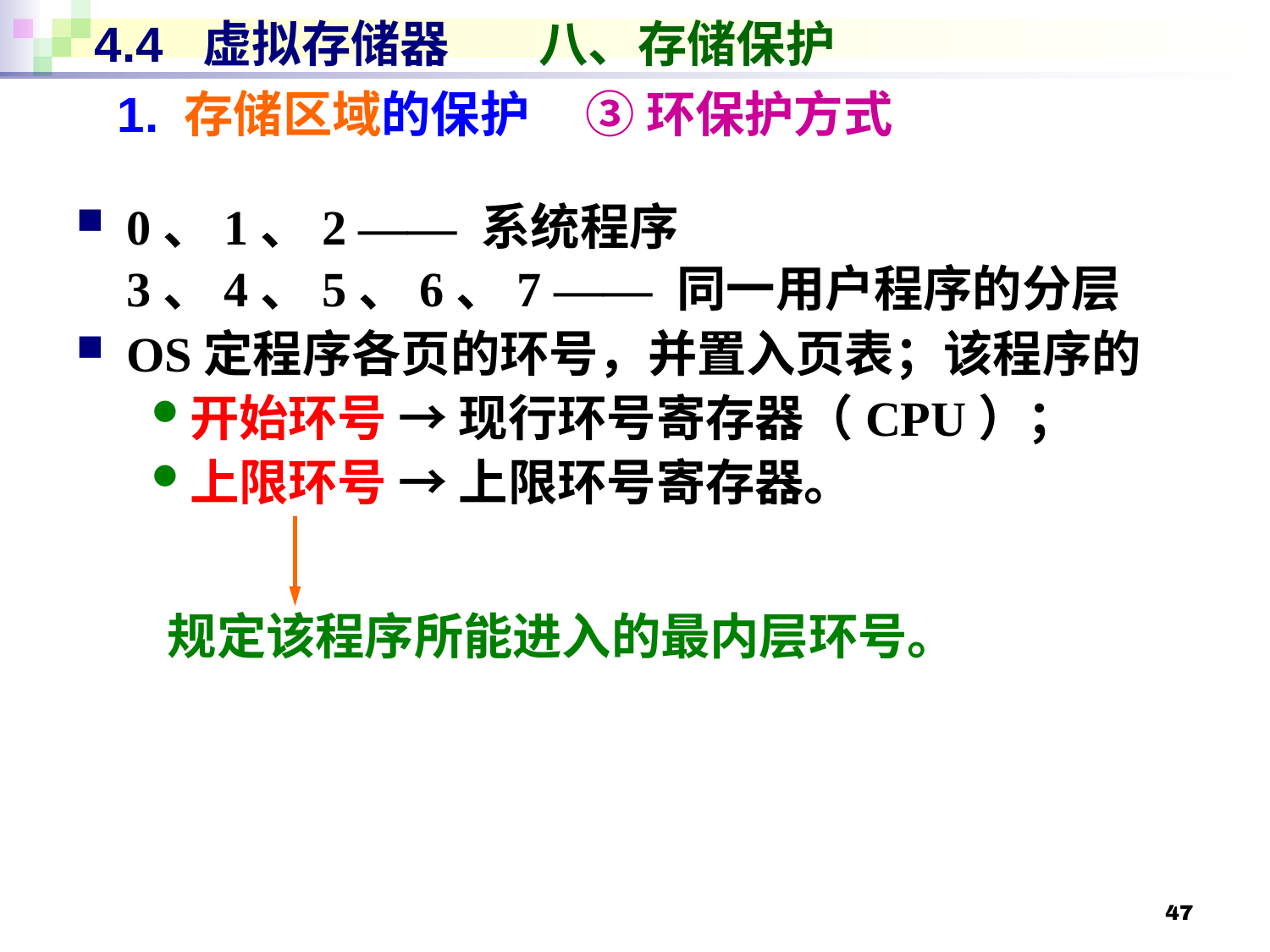

# 4.4  虚拟存储器        八、存储保护
1. 存储区域的保护     ③ 环保护方式
0、1、2 —— 系统程序
3、4、5、6、7 —— 同一用户程序的分层
OS定程序各页的环号，并置入页表；该程序的
开始环号 → 现行环号寄存器（CPU）；
上限环号 → 上限环号寄存器。

规定该程序所能进入的最内层环号。
47